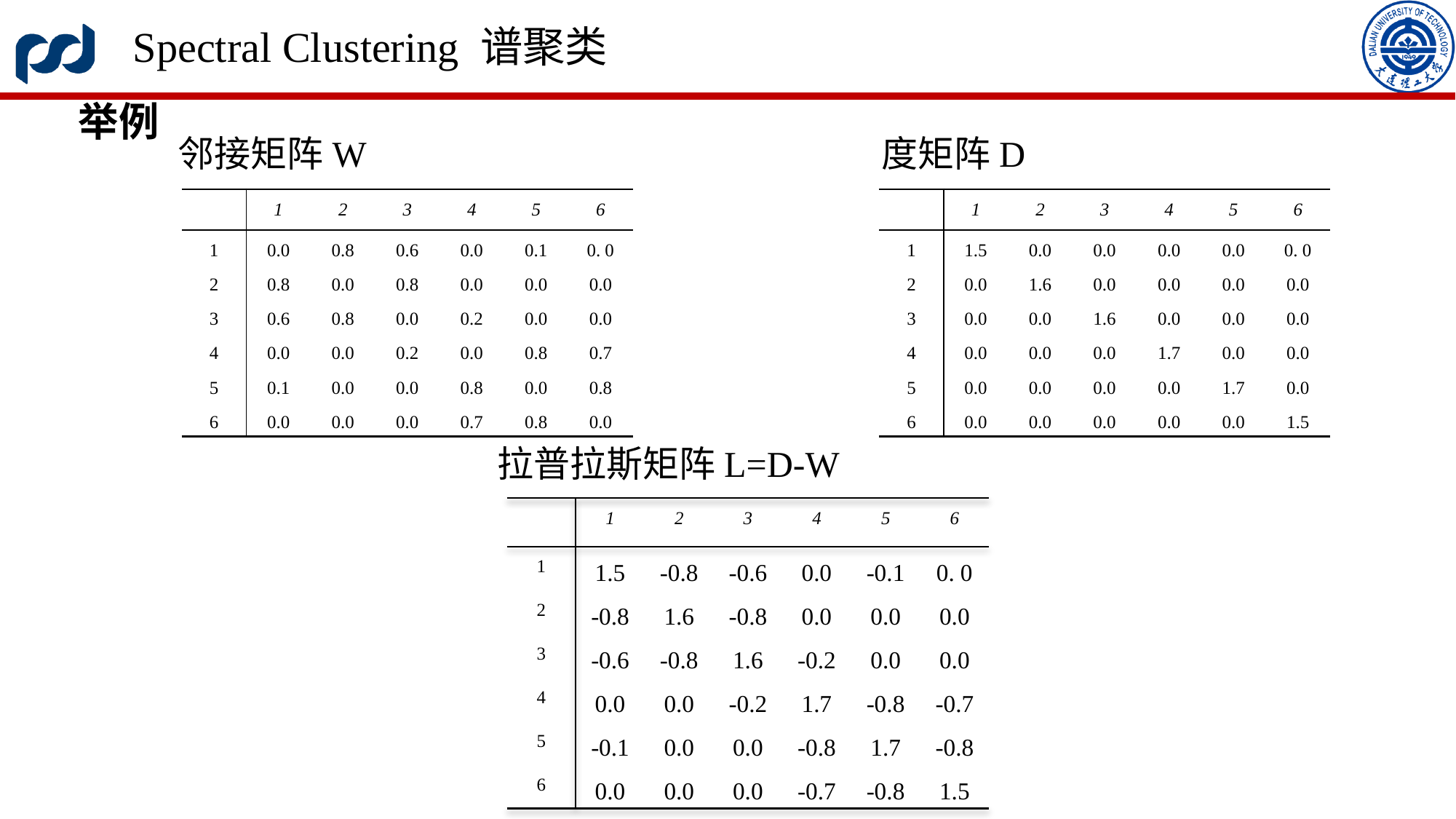

Spectral Clustering 谱聚类
举例
邻接矩阵W
度矩阵D
|  | 1 | 2 | 3 | 4 | 5 | 6 |
| --- | --- | --- | --- | --- | --- | --- |
| 1 | 0.0 | 0.8 | 0.6 | 0.0 | 0.1 | 0. 0 |
| 2 | 0.8 | 0.0 | 0.8 | 0.0 | 0.0 | 0.0 |
| 3 | 0.6 | 0.8 | 0.0 | 0.2 | 0.0 | 0.0 |
| 4 | 0.0 | 0.0 | 0.2 | 0.0 | 0.8 | 0.7 |
| 5 | 0.1 | 0.0 | 0.0 | 0.8 | 0.0 | 0.8 |
| 6 | 0.0 | 0.0 | 0.0 | 0.7 | 0.8 | 0.0 |
|  | 1 | 2 | 3 | 4 | 5 | 6 |
| --- | --- | --- | --- | --- | --- | --- |
| 1 | 1.5 | 0.0 | 0.0 | 0.0 | 0.0 | 0. 0 |
| 2 | 0.0 | 1.6 | 0.0 | 0.0 | 0.0 | 0.0 |
| 3 | 0.0 | 0.0 | 1.6 | 0.0 | 0.0 | 0.0 |
| 4 | 0.0 | 0.0 | 0.0 | 1.7 | 0.0 | 0.0 |
| 5 | 0.0 | 0.0 | 0.0 | 0.0 | 1.7 | 0.0 |
| 6 | 0.0 | 0.0 | 0.0 | 0.0 | 0.0 | 1.5 |
拉普拉斯矩阵L=D-W
|  | 1 | 2 | 3 | 4 | 5 | 6 |
| --- | --- | --- | --- | --- | --- | --- |
| 1 | 1.5 | -0.8 | -0.6 | 0.0 | -0.1 | 0. 0 |
| 2 | -0.8 | 1.6 | -0.8 | 0.0 | 0.0 | 0.0 |
| 3 | -0.6 | -0.8 | 1.6 | -0.2 | 0.0 | 0.0 |
| 4 | 0.0 | 0.0 | -0.2 | 1.7 | -0.8 | -0.7 |
| 5 | -0.1 | 0.0 | 0.0 | -0.8 | 1.7 | -0.8 |
| 6 | 0.0 | 0.0 | 0.0 | -0.7 | -0.8 | 1.5 |